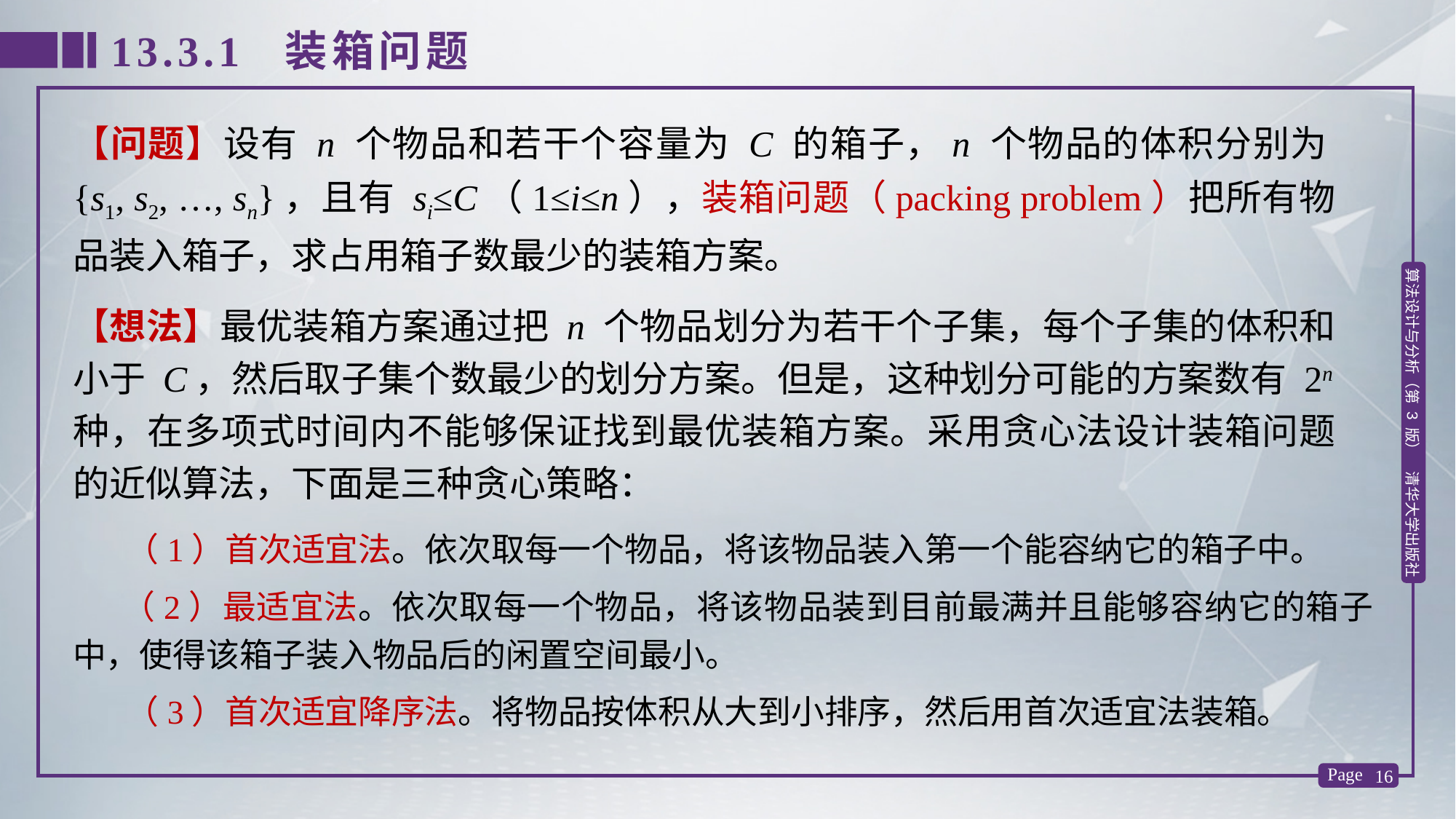

13.3.1  装箱问题
【问题】设有 n 个物品和若干个容量为 C 的箱子，n 个物品的体积分别为{s1, s2, …, sn}，且有 si≤C（1≤i≤n），装箱问题（packing problem）把所有物品装入箱子，求占用箱子数最少的装箱方案。
【想法】最优装箱方案通过把 n 个物品划分为若干个子集，每个子集的体积和小于 C，然后取子集个数最少的划分方案。但是，这种划分可能的方案数有 2n种，在多项式时间内不能够保证找到最优装箱方案。采用贪心法设计装箱问题的近似算法，下面是三种贪心策略：
      （1）首次适宜法。依次取每一个物品，将该物品装入第一个能容纳它的箱子中。
     （2）最适宜法。依次取每一个物品，将该物品装到目前最满并且能够容纳它的箱子中，使得该箱子装入物品后的闲置空间最小。
      （3）首次适宜降序法。将物品按体积从大到小排序，然后用首次适宜法装箱。